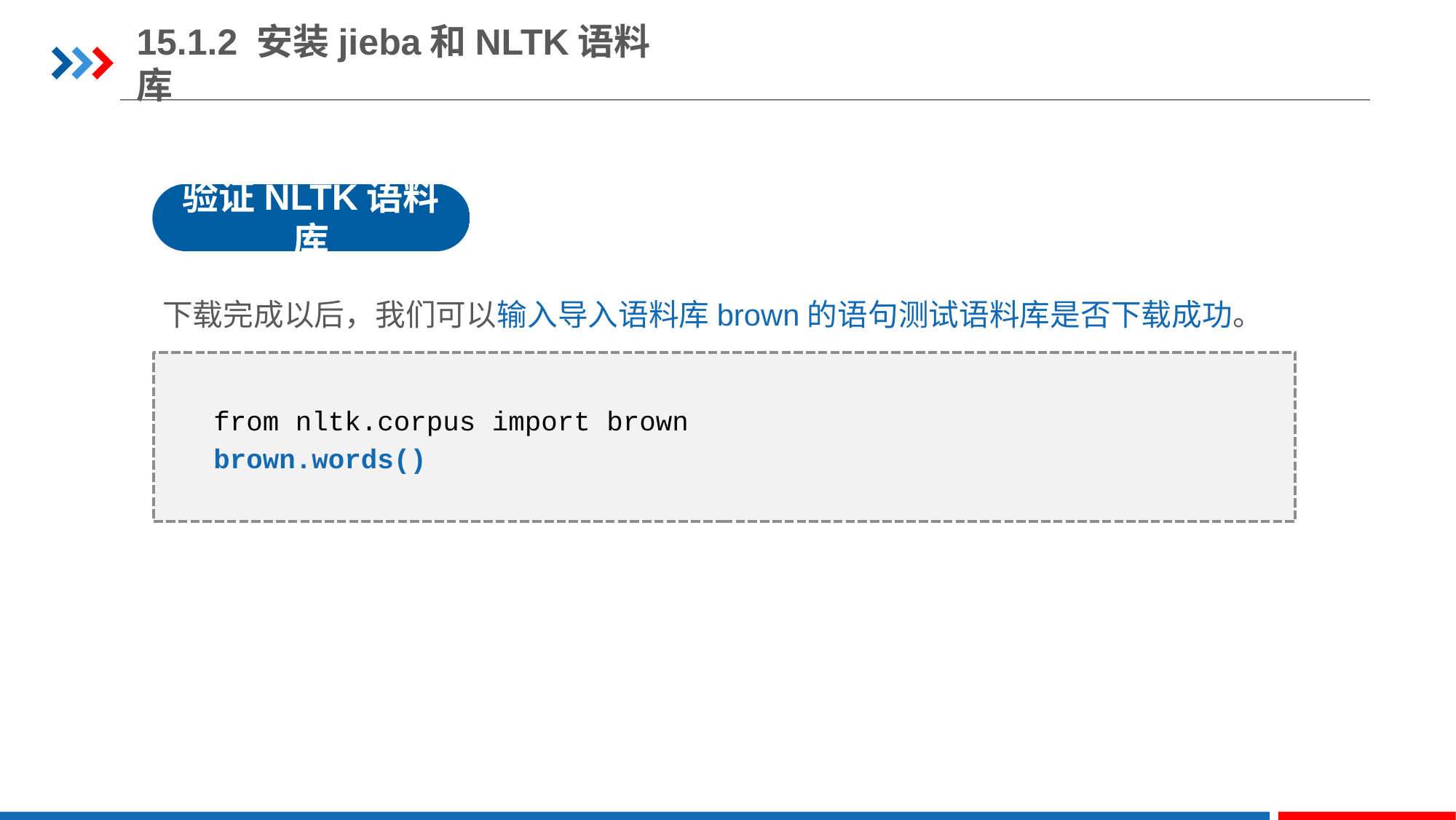

15.1.2 安装jieba和NLTK语料库
验证NLTK语料库
下载完成以后，我们可以输入导入语料库brown的语句测试语料库是否下载成功。

from nltk.corpus import brown
brown.words()